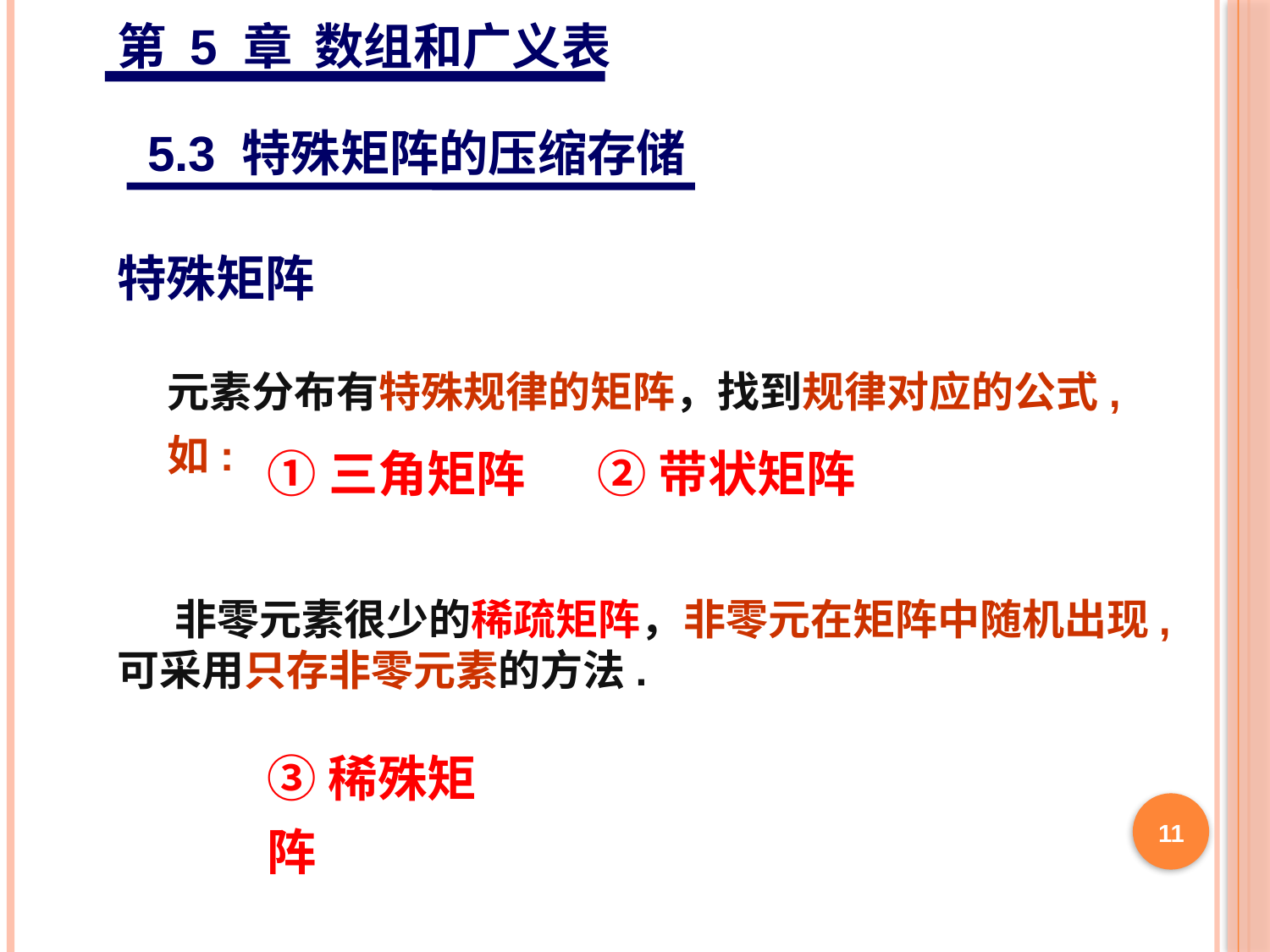

第 5 章  数组和广义表

5.3 特殊矩阵的压缩存储

特殊矩阵
元素分布有特殊规律的矩阵，找到规律对应的公式,如:
①三角矩阵
②带状矩阵
     非零元素很少的稀疏矩阵，非零元在矩阵中随机出现,
可采用只存非零元素的方法.
③稀殊矩阵
11